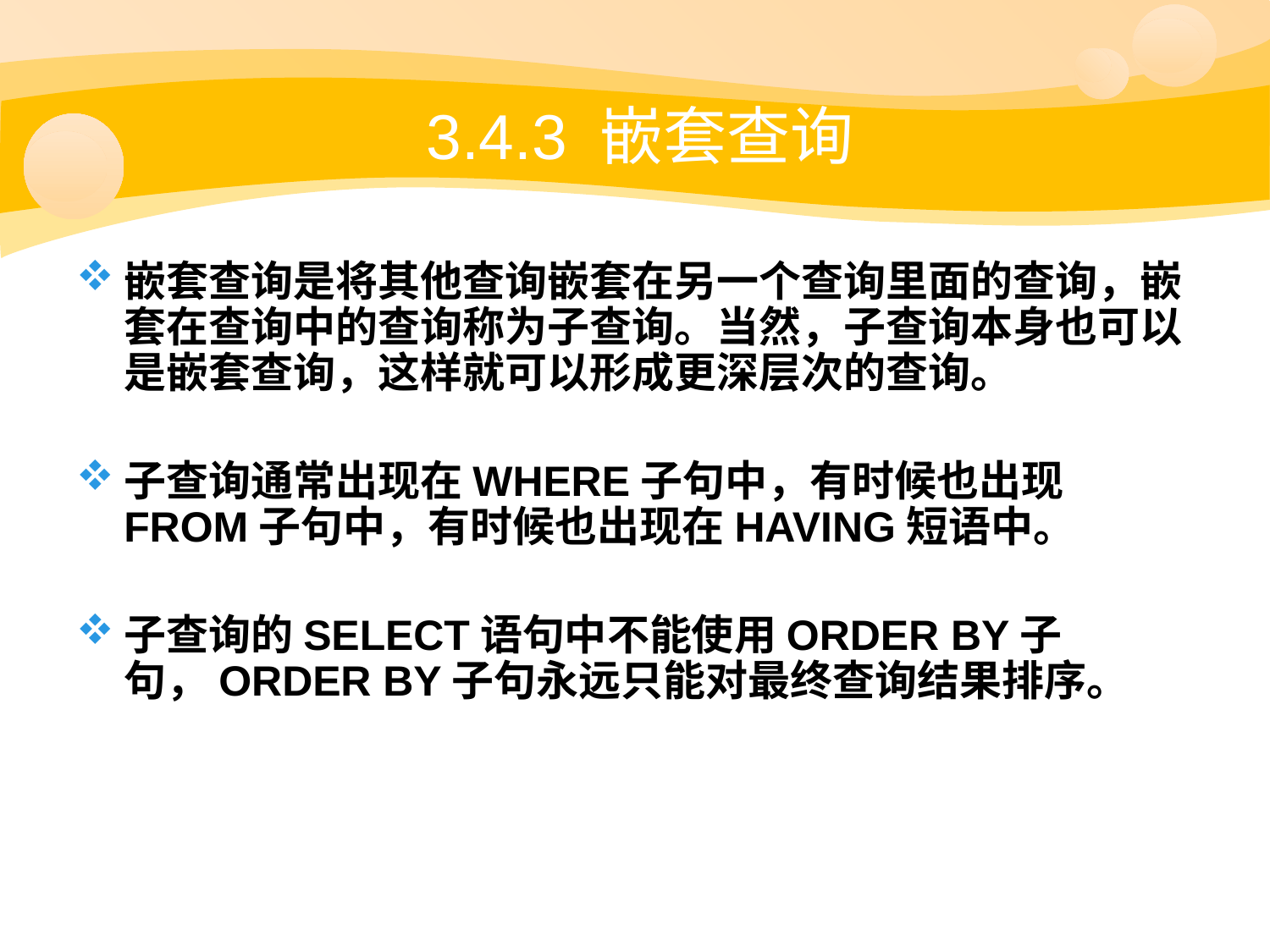

# 3.4.3 嵌套查询
嵌套查询是将其他查询嵌套在另一个查询里面的查询，嵌套在查询中的查询称为子查询。当然，子查询本身也可以是嵌套查询，这样就可以形成更深层次的查询。

子查询通常出现在WHERE子句中，有时候也出现FROM子句中，有时候也出现在HAVING短语中。

子查询的SELECT语句中不能使用ORDER BY子句，ORDER BY子句永远只能对最终查询结果排序。